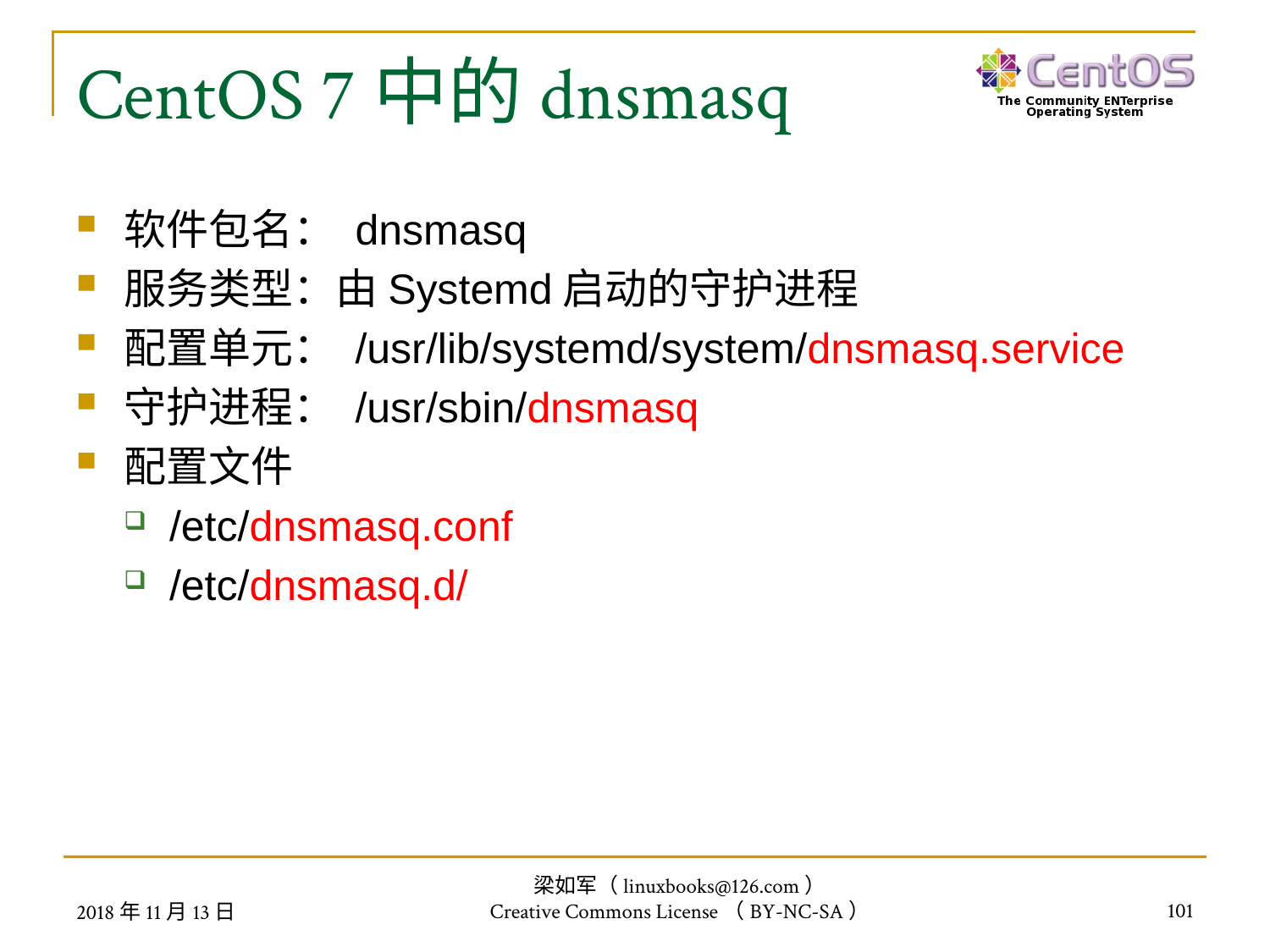

# CentOS 7中的dnsmasq
软件包名： dnsmasq
服务类型：由Systemd启动的守护进程
配置单元： /usr/lib/systemd/system/dnsmasq.service
守护进程： /usr/sbin/dnsmasq
配置文件
/etc/dnsmasq.conf
/etc/dnsmasq.d/
梁如军（linuxbooks@126.com）
Creative Commons License（BY-NC-SA）
2018年11月13日
101